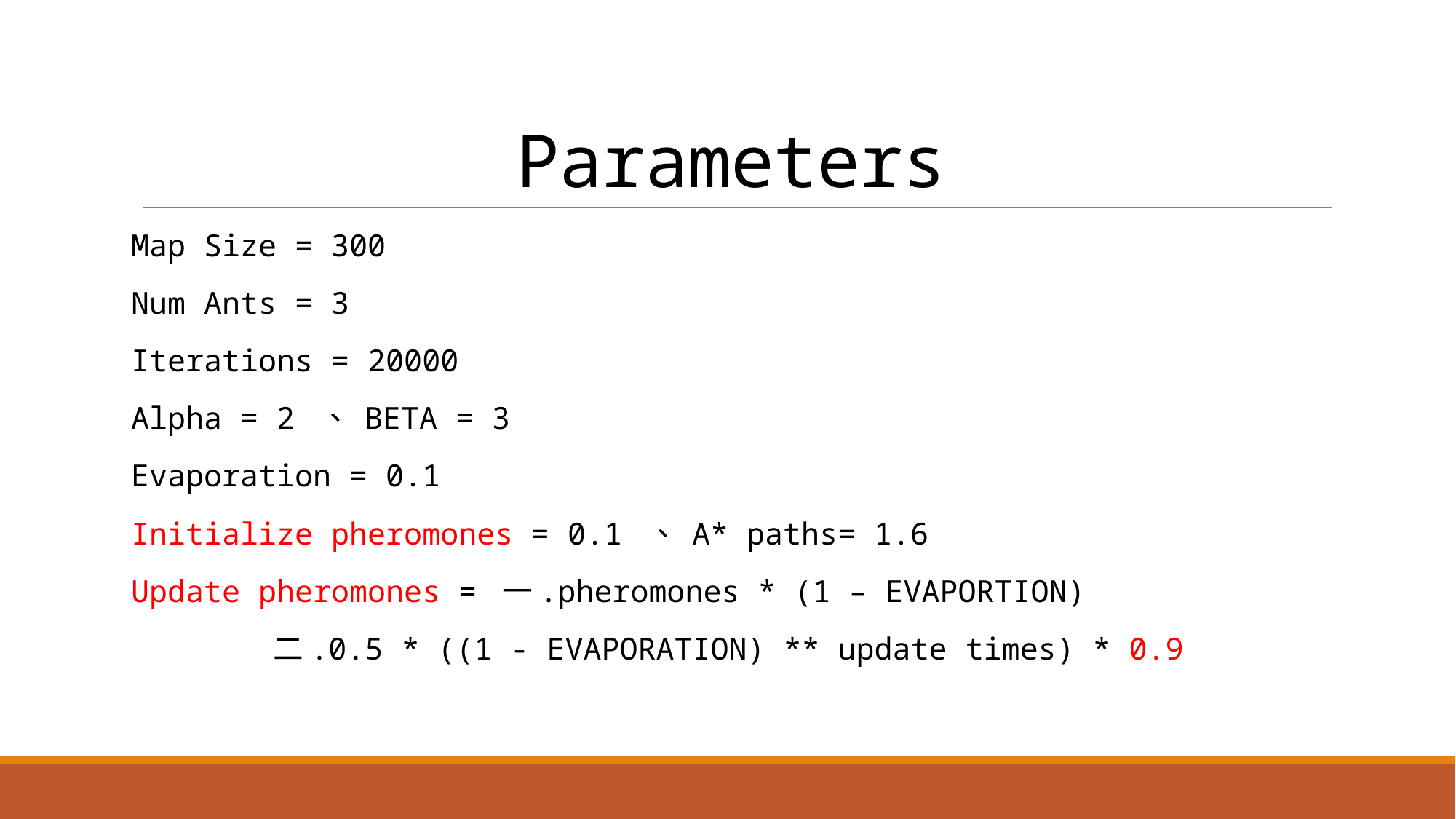

# Parameters
Map Size = 300
Num Ants = 3
Iterations = 20000
Alpha = 2 、 BETA = 3
Evaporation = 0.1
Initialize pheromones = 0.1 、 A* paths= 1.6
Update pheromones = 一.pheromones * (1 – EVAPORTION)
                    二.0.5 * ((1 - EVAPORATION) ** update times) * 0.9